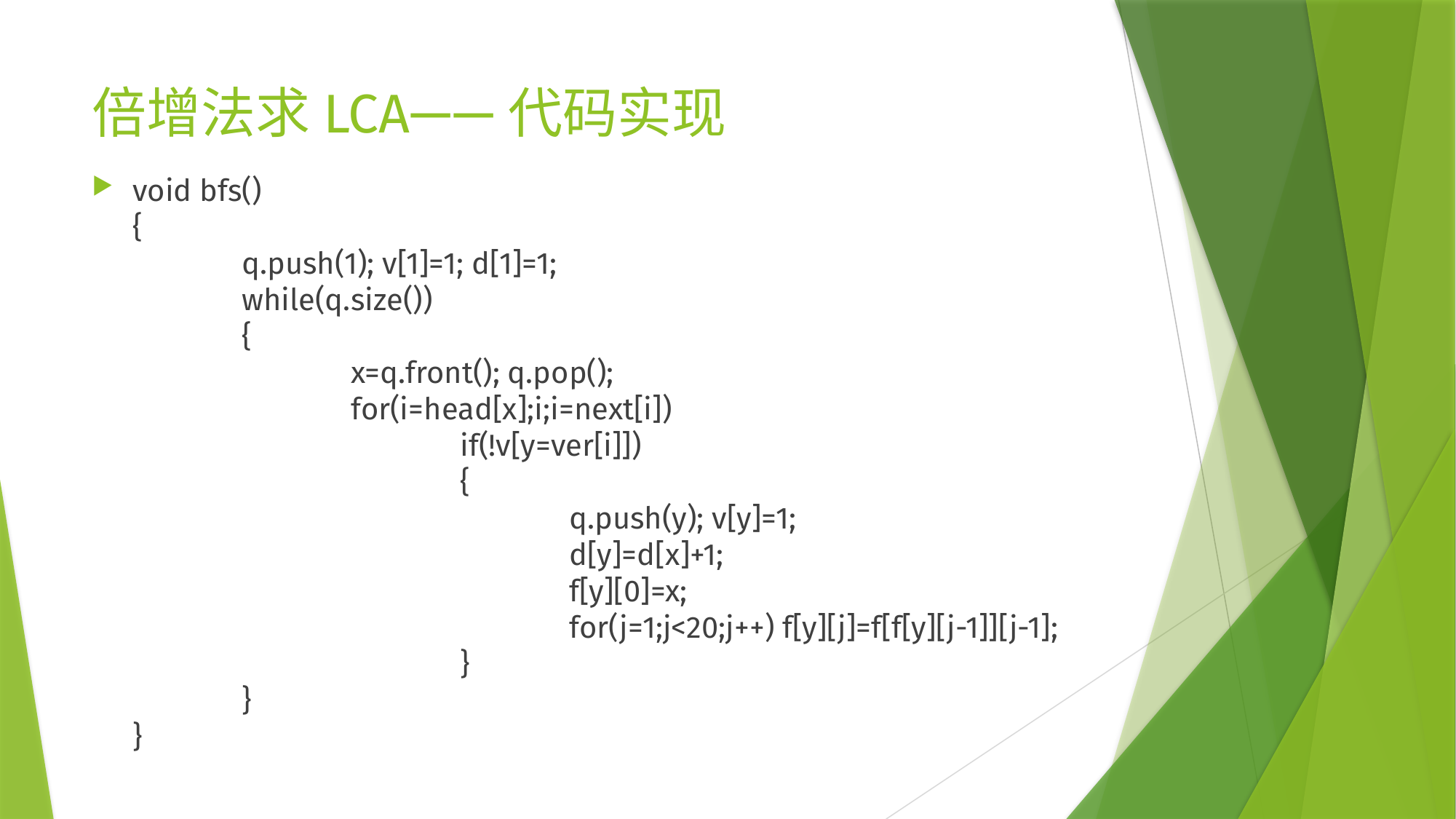

# 倍增法求LCA——代码实现
void bfs()
{
	q.push(1); v[1]=1; d[1]=1;
	while(q.size())
	{
		x=q.front(); q.pop();
		for(i=head[x];i;i=next[i])
			if(!v[y=ver[i]])
			{
				q.push(y); v[y]=1;
				d[y]=d[x]+1;
				f[y][0]=x;
				for(j=1;j<20;j++) f[y][j]=f[f[y][j-1]][j-1];
			}
	}
}